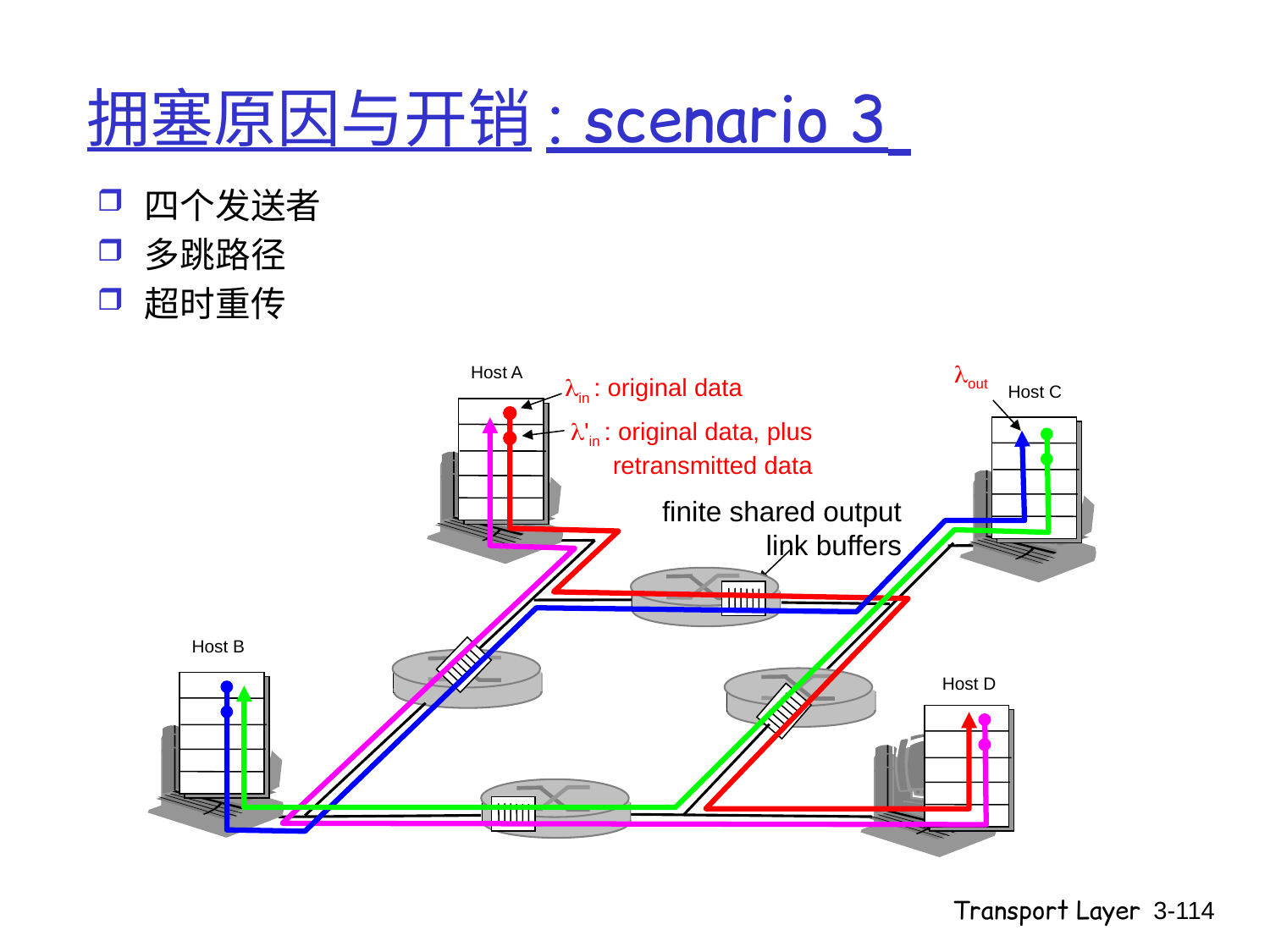

# 拥塞原因与开销: scenario 3
四个发送者
多跳路径
超时重传

λout
Host A

λin : original data
Host C

λ'in : original data, plus retransmitted data

finite shared output link buffers

Host B

Host D

Transport Layer
3-114